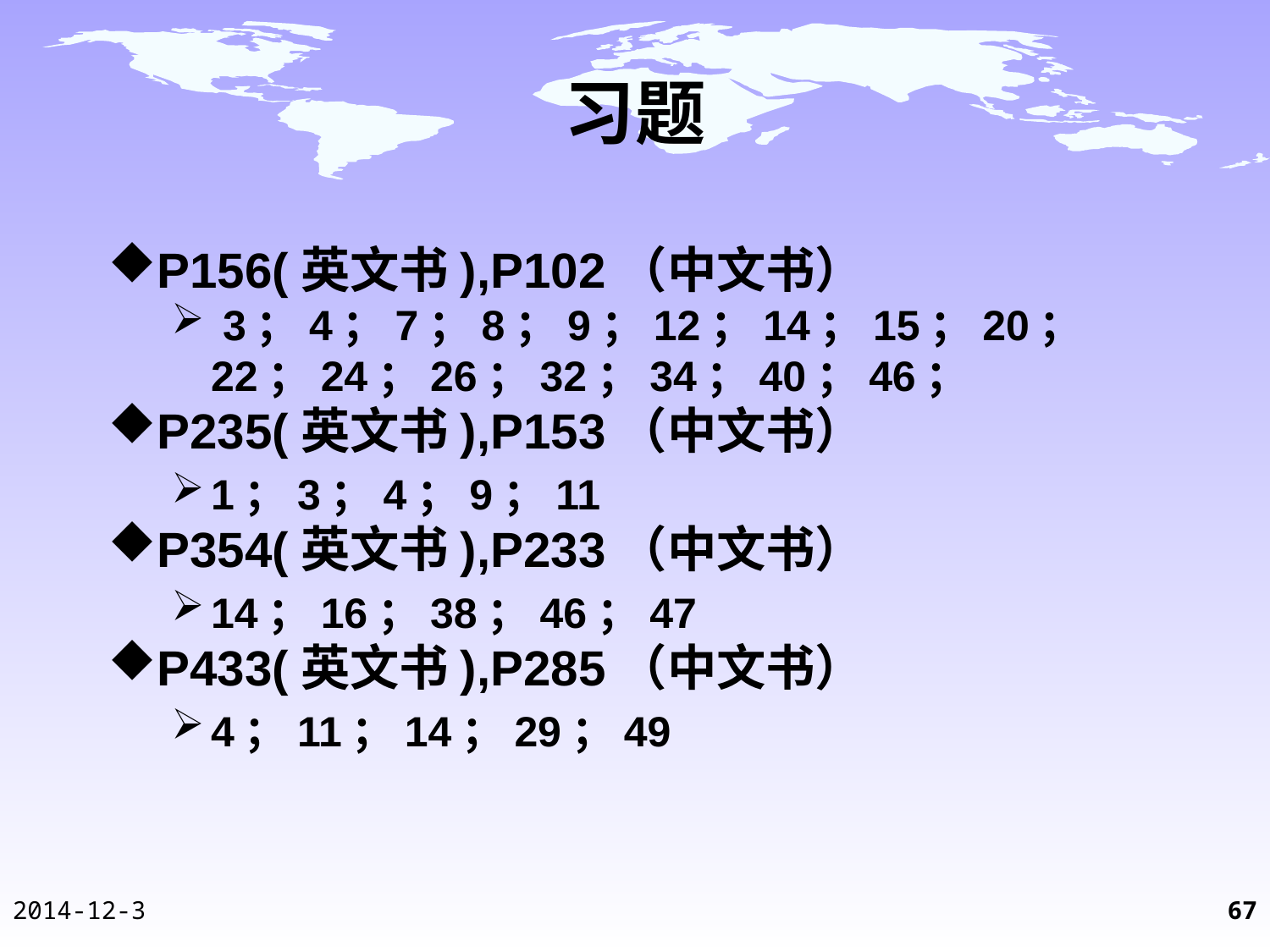

# 习题
P156(英文书),P102（中文书）
 3；4；7；8；9；12；14；15；20；22；24；26；32；34；40；46；
P235(英文书),P153（中文书）
1；3；4；9；11
P354(英文书),P233（中文书）
14；16；38；46；47
P433(英文书),P285（中文书）
4；11；14；29；49

2014-12-3
67